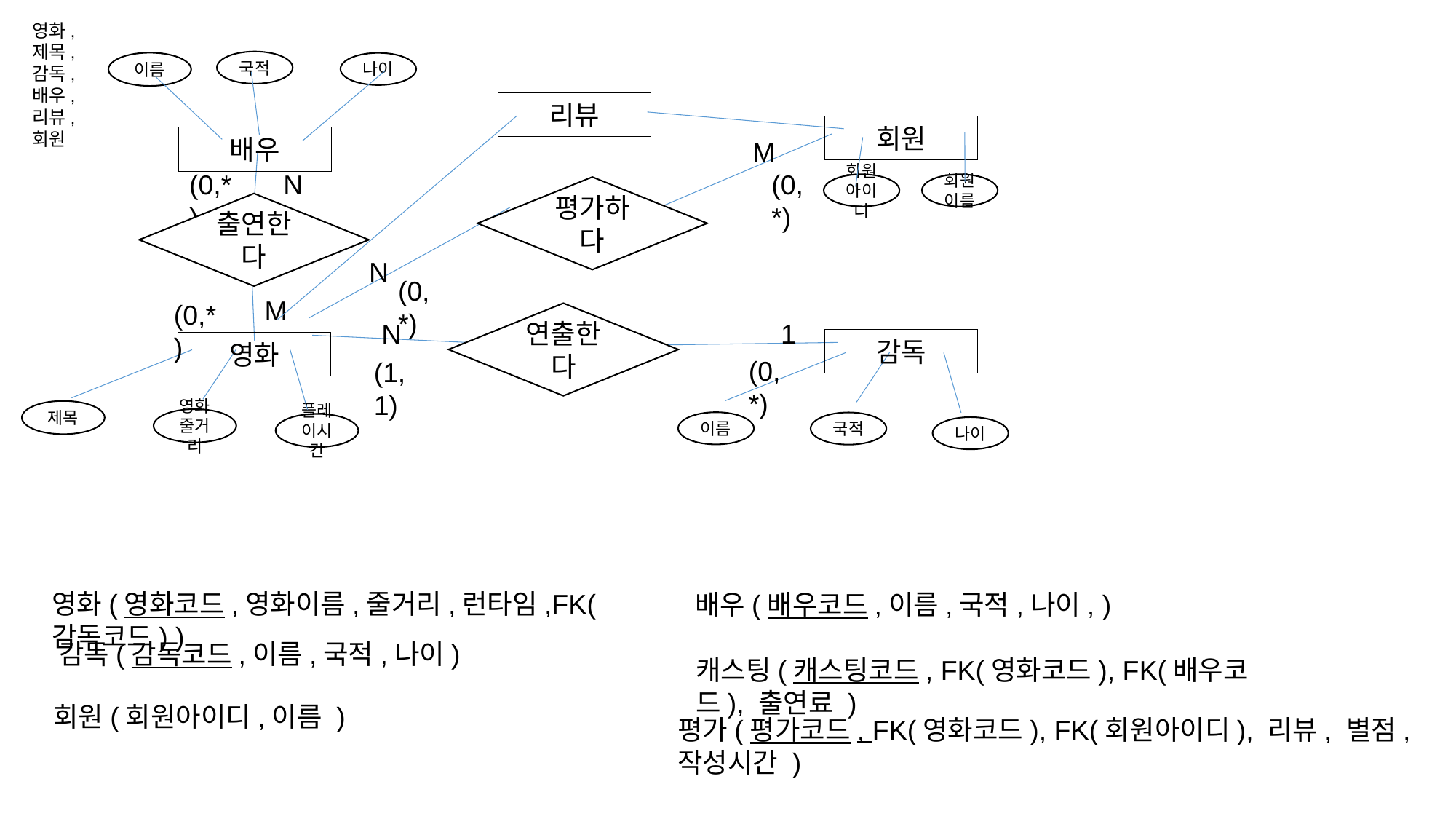

영화,
제목,
감독,
배우,
리뷰,
회원
국적
이름
나이
리뷰
회원
배우
M
N
(0,*)
(0,*)
회원아이디
회원이름
평가하다
출연한다
N
(0,*)
M
(0,*)
연출한다

N
1
감독
영화
(0,*)
(1,1)
제목
영화줄거리
이름
국적
플레이시간
나이
영화(영화코드,영화이름,줄거리,런타임,FK(감독코드) )
감독(감독코드,이름,국적,나이)
캐스팅(캐스팅코드, FK(영화코드), FK(배우코드), 출연료 )
회원(회원아이디,이름 )
평가(평가코드, FK(영화코드), FK(회원아이디), 리뷰, 별점, 작성시간 )
배우(배우코드,이름,국적,나이, )